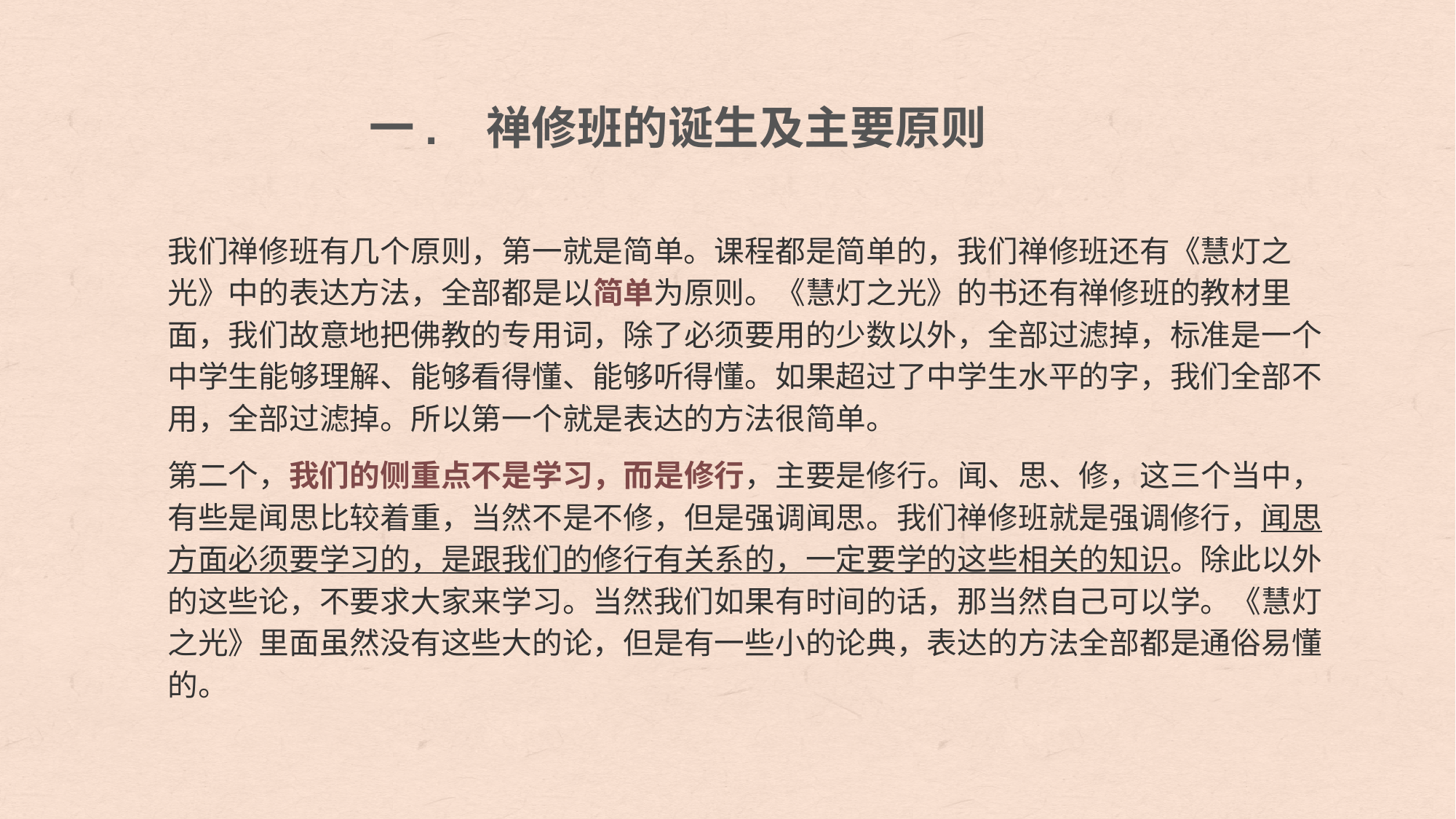

#
一.   禅修班的诞生及主要原则

我们禅修班有几个原则，第一就是简单。课程都是简单的，我们禅修班还有《慧灯之光》中的表达方法，全部都是以简单为原则。《慧灯之光》的书还有禅修班的教材里面，我们故意地把佛教的专用词，除了必须要用的少数以外，全部过滤掉，标准是一个中学生能够理解、能够看得懂、能够听得懂。如果超过了中学生水平的字，我们全部不用，全部过滤掉。所以第一个就是表达的方法很简单。
第二个，我们的侧重点不是学习，而是修行，主要是修行。闻、思、修，这三个当中，有些是闻思比较着重，当然不是不修，但是强调闻思。我们禅修班就是强调修行，闻思方面必须要学习的，是跟我们的修行有关系的，一定要学的这些相关的知识。除此以外的这些论，不要求大家来学习。当然我们如果有时间的话，那当然自己可以学。《慧灯之光》里面虽然没有这些大的论，但是有一些小的论典，表达的方法全部都是通俗易懂的。